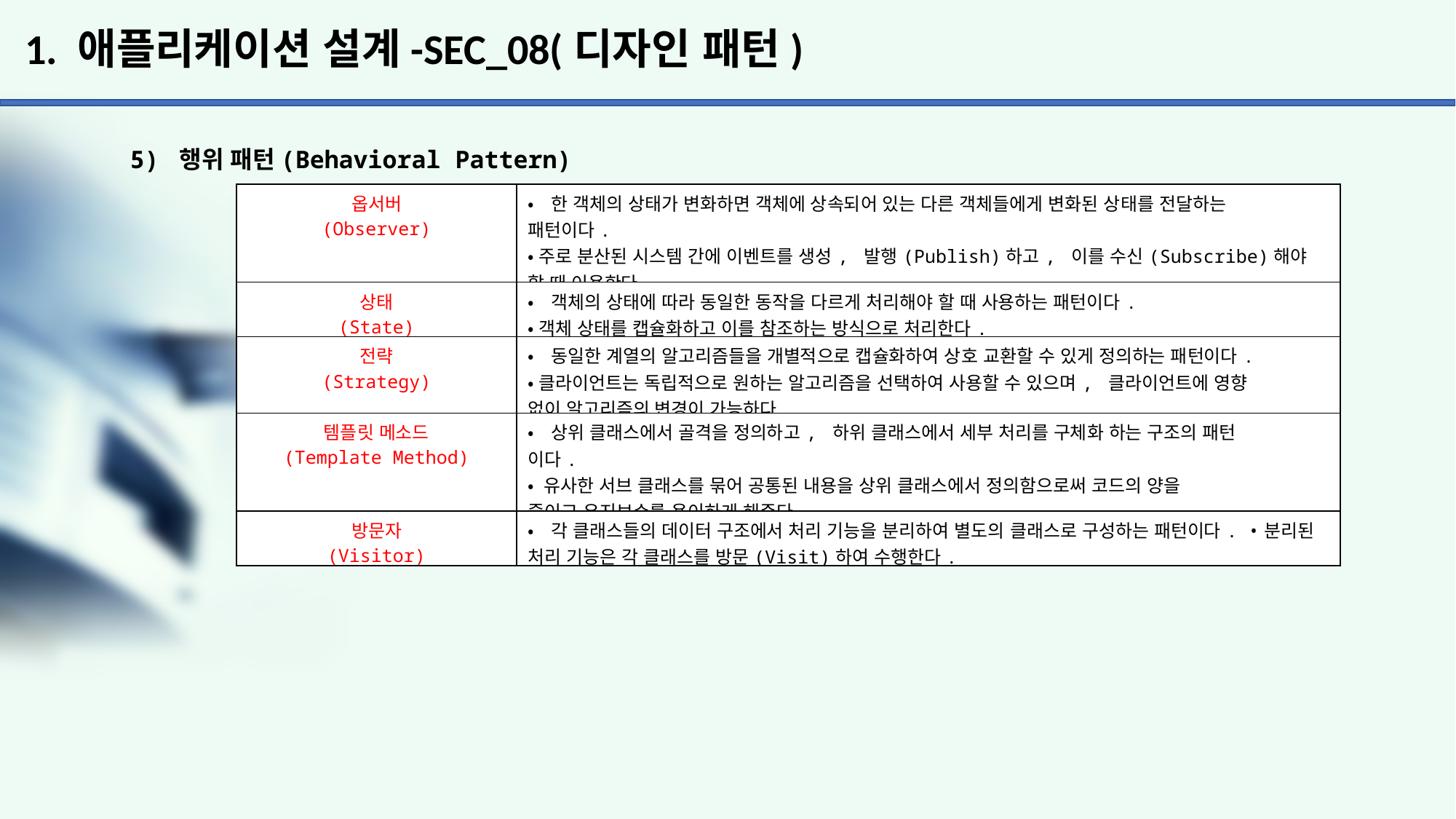

# 1. 애플리케이션 설계-SEC_08(디자인 패턴)
5) 행위 패턴(Behavioral Pattern)

| 옵서버 (Observer) | •한 객체의 상태가 변화하면 객체에 상속되어 있는 다른 객체들에게 변화된 상태를 전달하는 패턴이다. •주로 분산된 시스템 간에 이벤트를 생성, 발행(Publish)하고, 이를 수신(Subscribe)해야 할 때 이용한다. |
| --- | --- |
| 상태 (State) | •객체의 상태에 따라 동일한 동작을 다르게 처리해야 할 때 사용하는 패턴이다. •객체 상태를 캡슐화하고 이를 참조하는 방식으로 처리한다. |
| 전략 (Strategy) | •동일한 계열의 알고리즘들을 개별적으로 캡슐화하여 상호 교환할 수 있게 정의하는 패턴이다. •클라이언트는 독립적으로 원하는 알고리즘을 선택하여 사용할 수 있으며, 클라이언트에 영향 없이 알고리즘의 변경이 가능하다. |
| 템플릿 메소드 (Template Method) | •상위 클래스에서 골격을 정의하고, 하위 클래스에서 세부 처리를 구체화 하는 구조의 패턴 이다. • 유사한 서브 클래스를 묶어 공통된 내용을 상위 클래스에서 정의함으로써 코드의 양을 줄이고 유지보수를 용이하게 해준다. |
| 방문자 (Visitor) | •각 클래스들의 데이터 구조에서 처리 기능을 분리하여 별도의 클래스로 구성하는 패턴이다. •분리된 처리 기능은 각 클래스를 방문(Visit)하여 수행한다. |